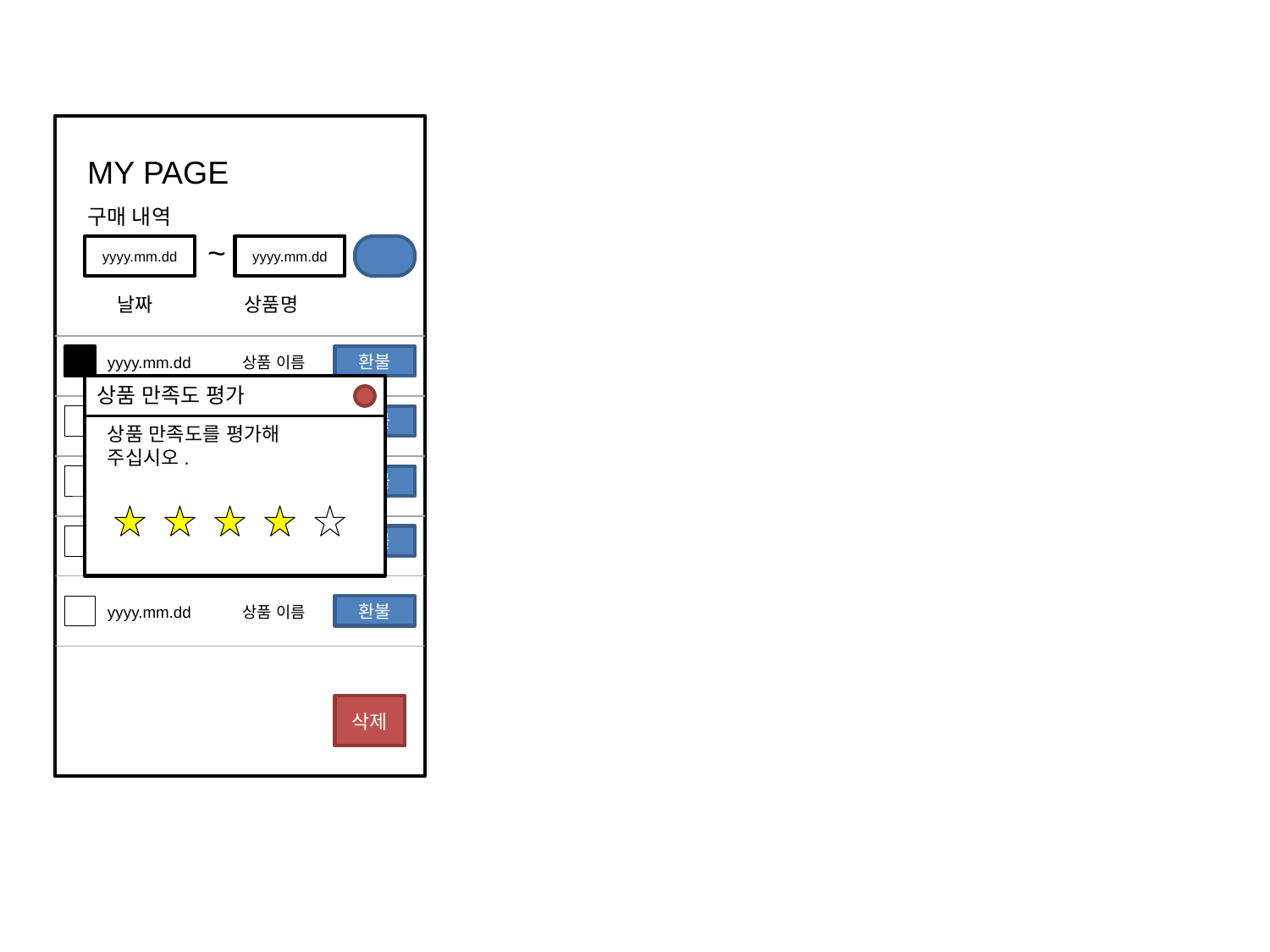

MY PAGE
구매 내역
~
yyyy.mm.dd
yyyy.mm.dd

날짜	상품명

yyyy.mm.dd 	 상품 이름
환불

상품 만족도 평가

yyyy.mm.dd 	 상품 이름
환불
상품 만족도를 평가해 주십시오.

yyyy.mm.dd 	 상품 이름
환불

yyyy.mm.dd 	 상품 이름
환불

yyyy.mm.dd 	 상품 이름
환불
삭제